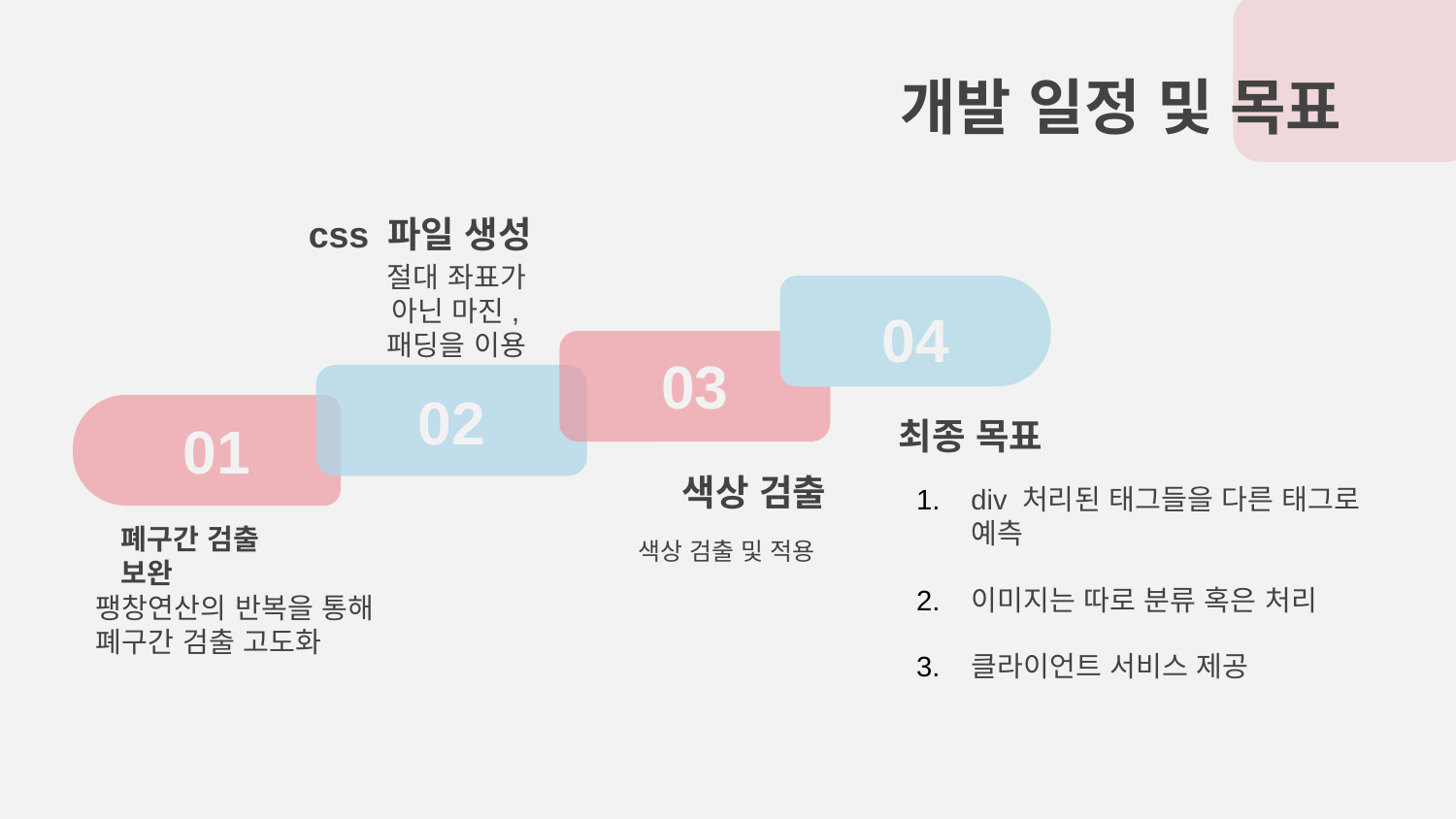

# 개발 일정 및 목표

css 파일 생성
절대 좌표가 아닌 마진,패딩을 이용
04

03
03

02
최종 목표
01
색상 검출
div 처리된 태그들을 다른 태그로 예측
이미지는 따로 분류 혹은 처리
클라이언트 서비스 제공
색상 검출 및 적용
폐구간 검출 보완
팽창연산의 반복을 통해 폐구간 검출 고도화